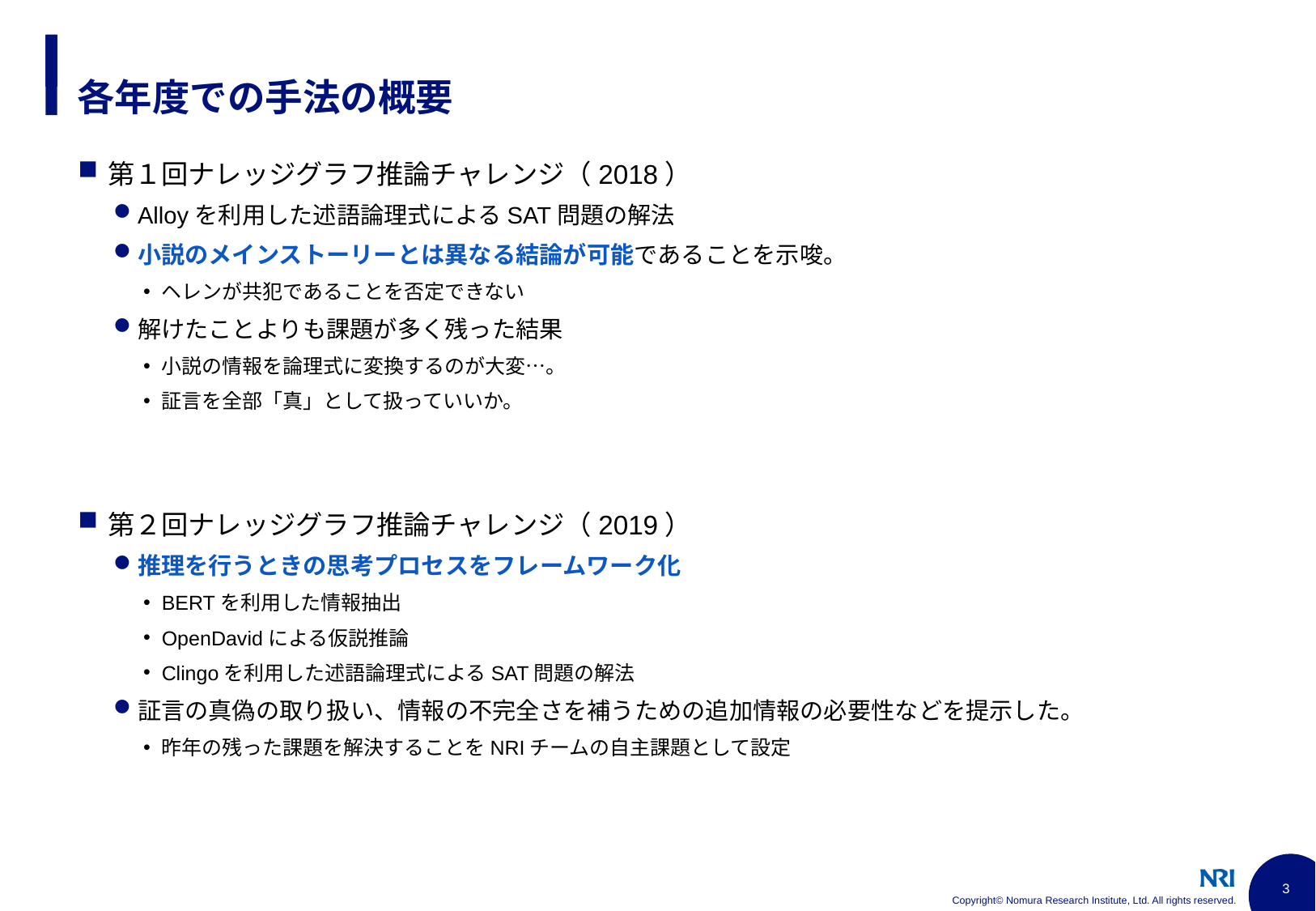

# 各年度での手法の概要
第１回ナレッジグラフ推論チャレンジ（2018）
Alloyを利用した述語論理式によるSAT問題の解法
小説のメインストーリーとは異なる結論が可能であることを示唆。
ヘレンが共犯であることを否定できない
解けたことよりも課題が多く残った結果
小説の情報を論理式に変換するのが大変…。
証言を全部「真」として扱っていいか。

第２回ナレッジグラフ推論チャレンジ（2019）
推理を行うときの思考プロセスをフレームワーク化
BERTを利用した情報抽出
OpenDavidによる仮説推論
Clingoを利用した述語論理式によるSAT問題の解法
証言の真偽の取り扱い、情報の不完全さを補うための追加情報の必要性などを提示した。
昨年の残った課題を解決することをNRIチームの自主課題として設定